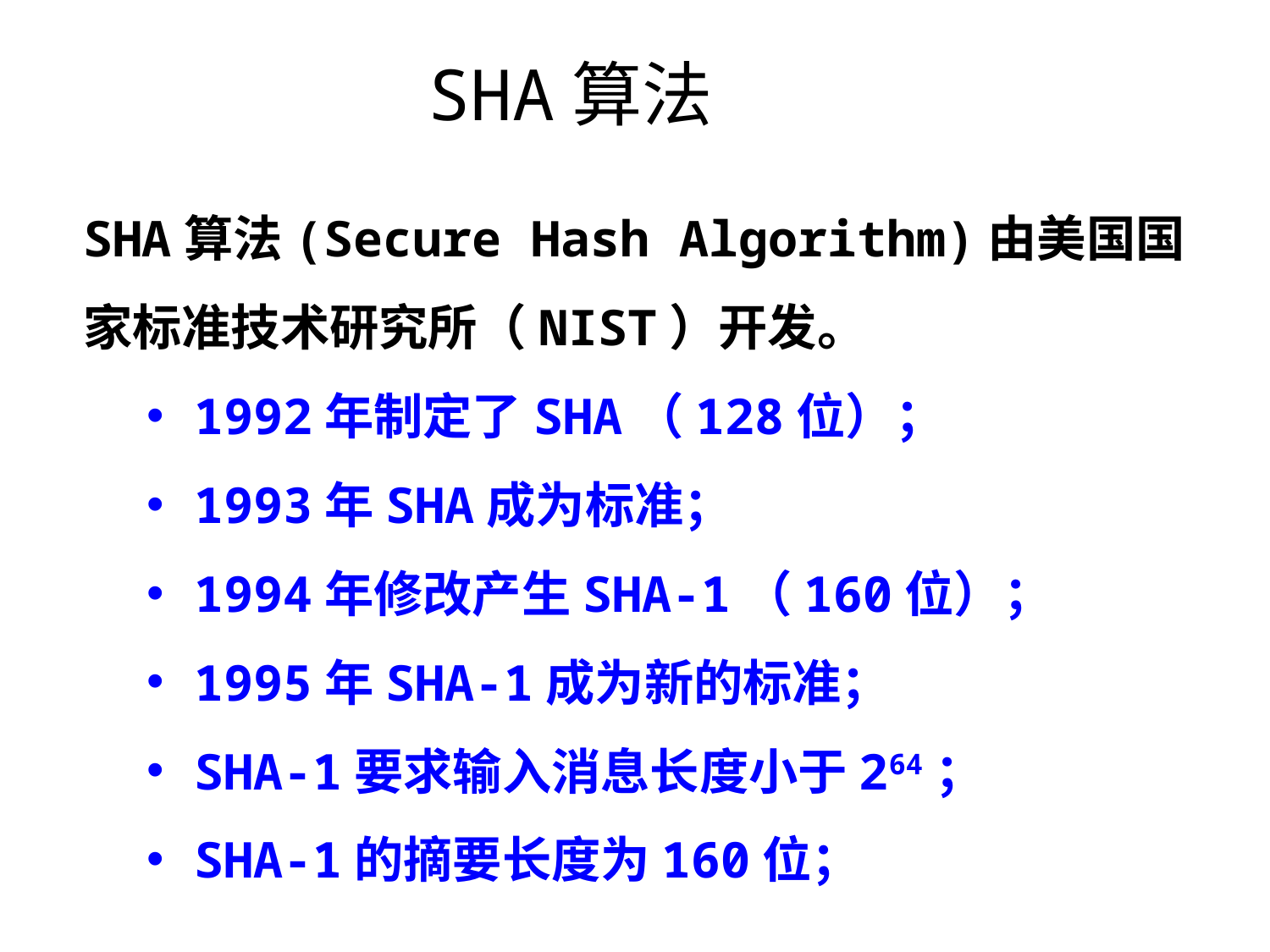

SHA算法
SHA算法(Secure Hash Algorithm)由美国国家标准技术研究所（NIST）开发。
1992年制定了SHA（128位）；
1993年SHA成为标准；
1994年修改产生SHA-1（160位）；
1995年SHA-1成为新的标准；
SHA-1要求输入消息长度小于264；
SHA-1的摘要长度为160位；